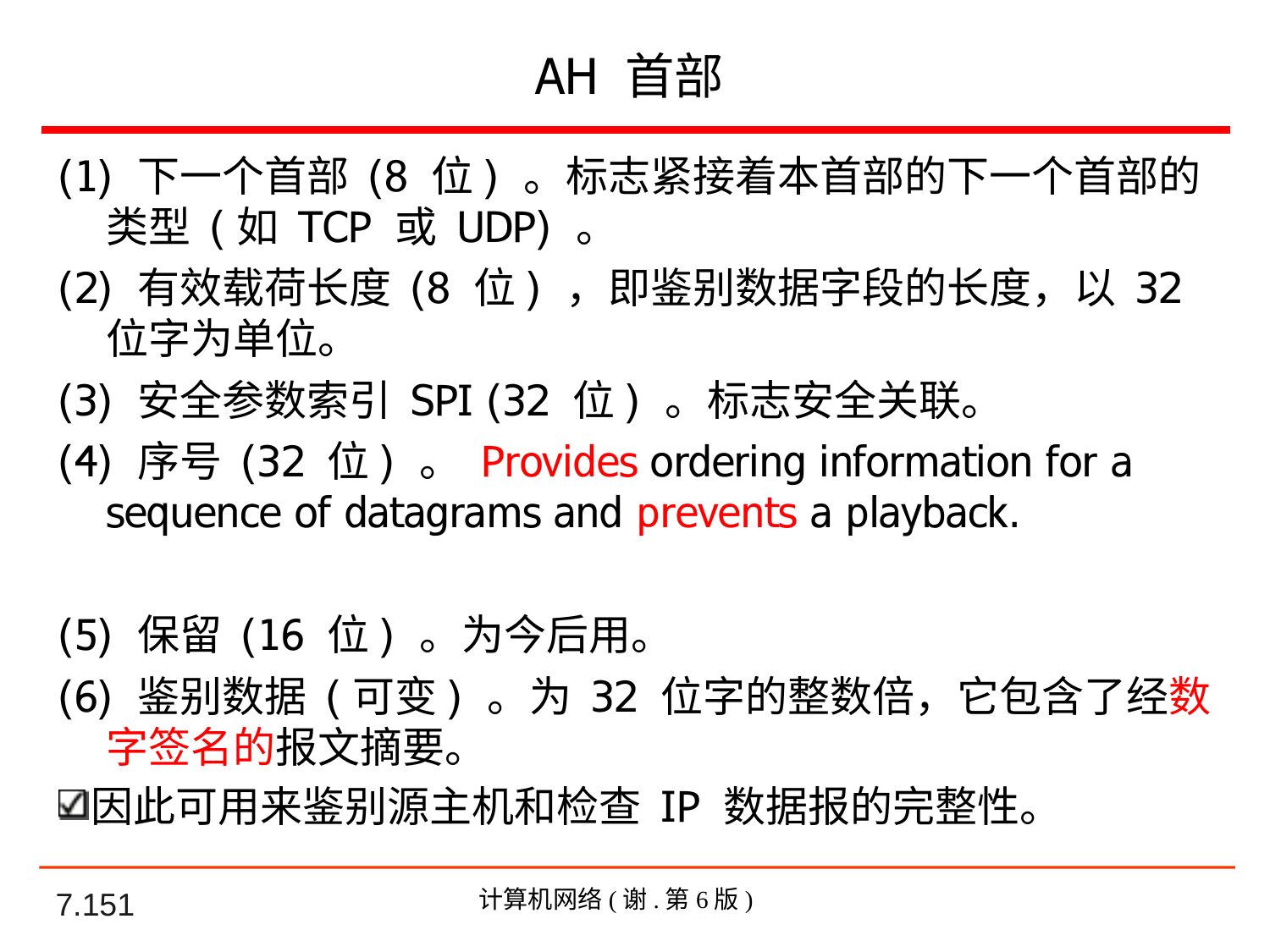

# AH 首部
(1) 下一个首部 (8 位) 。标志紧接着本首部的下一个首部的类型 (如 TCP 或 UDP) 。
(2) 有效载荷长度 (8 位) ，即鉴别数据字段的长度，以 32 位字为单位。
(3) 安全参数索引 SPI (32 位) 。标志安全关联。
(4) 序号 (32 位) 。 Provides ordering information for a sequence of datagrams and prevents a playback.

(5) 保留 (16 位) 。为今后用。
(6) 鉴别数据 (可变) 。为 32 位字的整数倍，它包含了经数字签名的报文摘要。
因此可用来鉴别源主机和检查 IP 数据报的完整性。